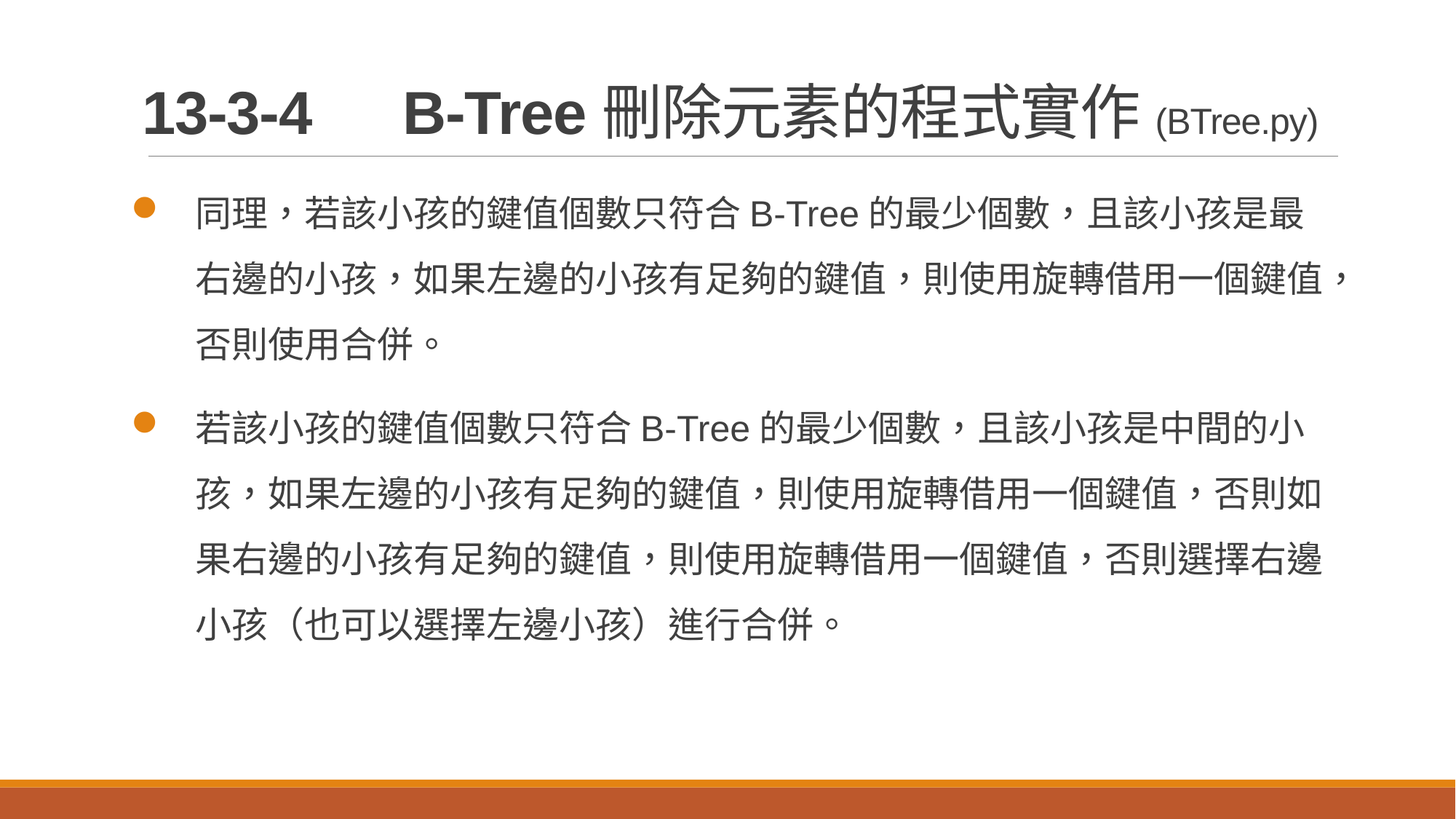

# 13-3-4　B-Tree刪除元素的程式實作(BTree.py)
同理，若該小孩的鍵值個數只符合B-Tree的最少個數，且該小孩是最右邊的小孩，如果左邊的小孩有足夠的鍵值，則使用旋轉借用一個鍵值，否則使用合併。
若該小孩的鍵值個數只符合B-Tree的最少個數，且該小孩是中間的小孩，如果左邊的小孩有足夠的鍵值，則使用旋轉借用一個鍵值，否則如果右邊的小孩有足夠的鍵值，則使用旋轉借用一個鍵值，否則選擇右邊小孩（也可以選擇左邊小孩）進行合併。